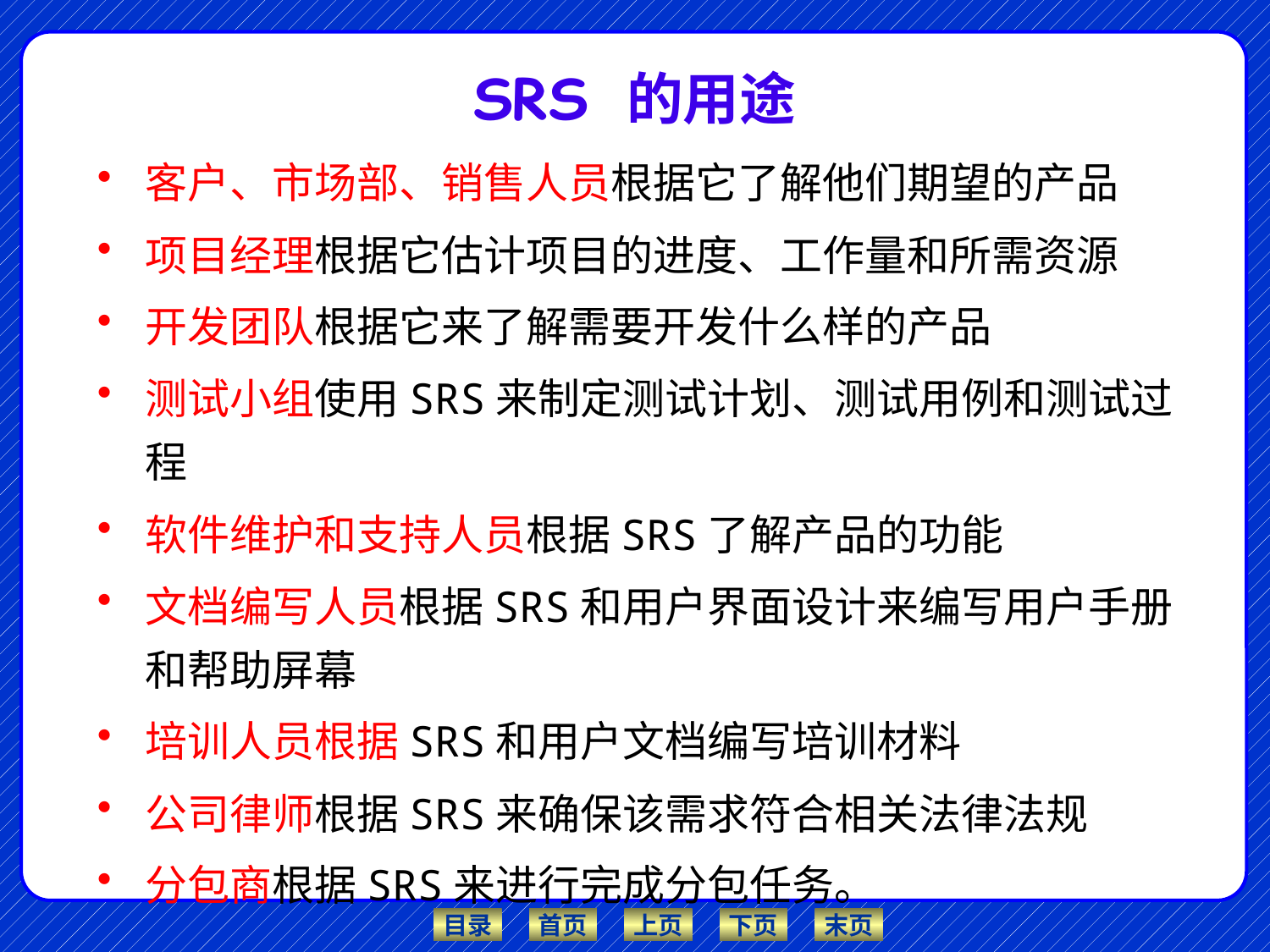

# SRS 的用途
客户、市场部、销售人员根据它了解他们期望的产品
项目经理根据它估计项目的进度、工作量和所需资源
开发团队根据它来了解需要开发什么样的产品
测试小组使用SRS来制定测试计划、测试用例和测试过程
软件维护和支持人员根据SRS了解产品的功能
文档编写人员根据SRS和用户界面设计来编写用户手册和帮助屏幕
培训人员根据SRS和用户文档编写培训材料
公司律师根据SRS来确保该需求符合相关法律法规
分包商根据SRS来进行完成分包任务。